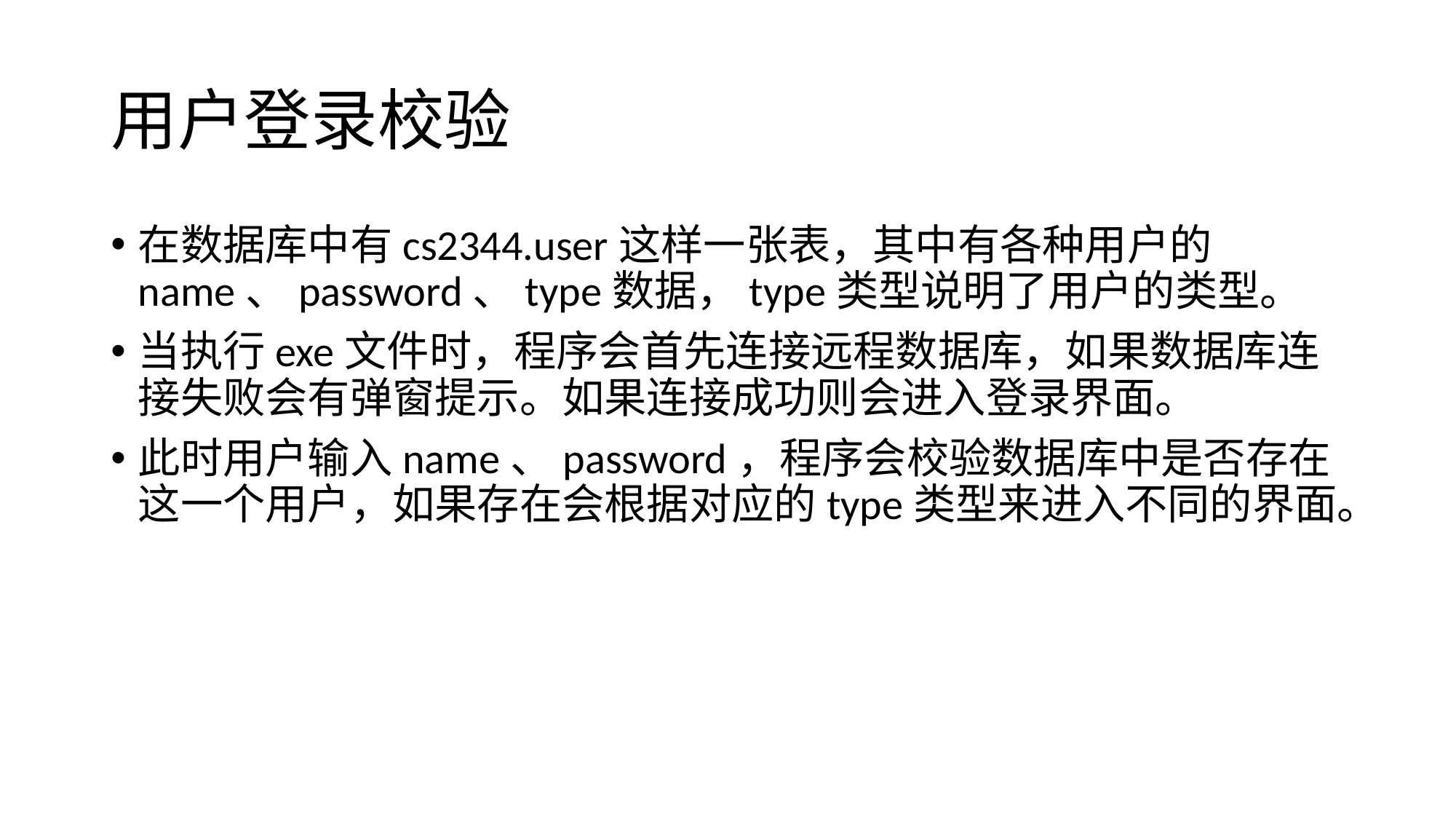

# 用户登录校验
在数据库中有cs2344.user这样一张表，其中有各种用户的name、password、type数据，type类型说明了用户的类型。
当执行exe文件时，程序会首先连接远程数据库，如果数据库连接失败会有弹窗提示。如果连接成功则会进入登录界面。
此时用户输入name、password，程序会校验数据库中是否存在这一个用户，如果存在会根据对应的type类型来进入不同的界面。